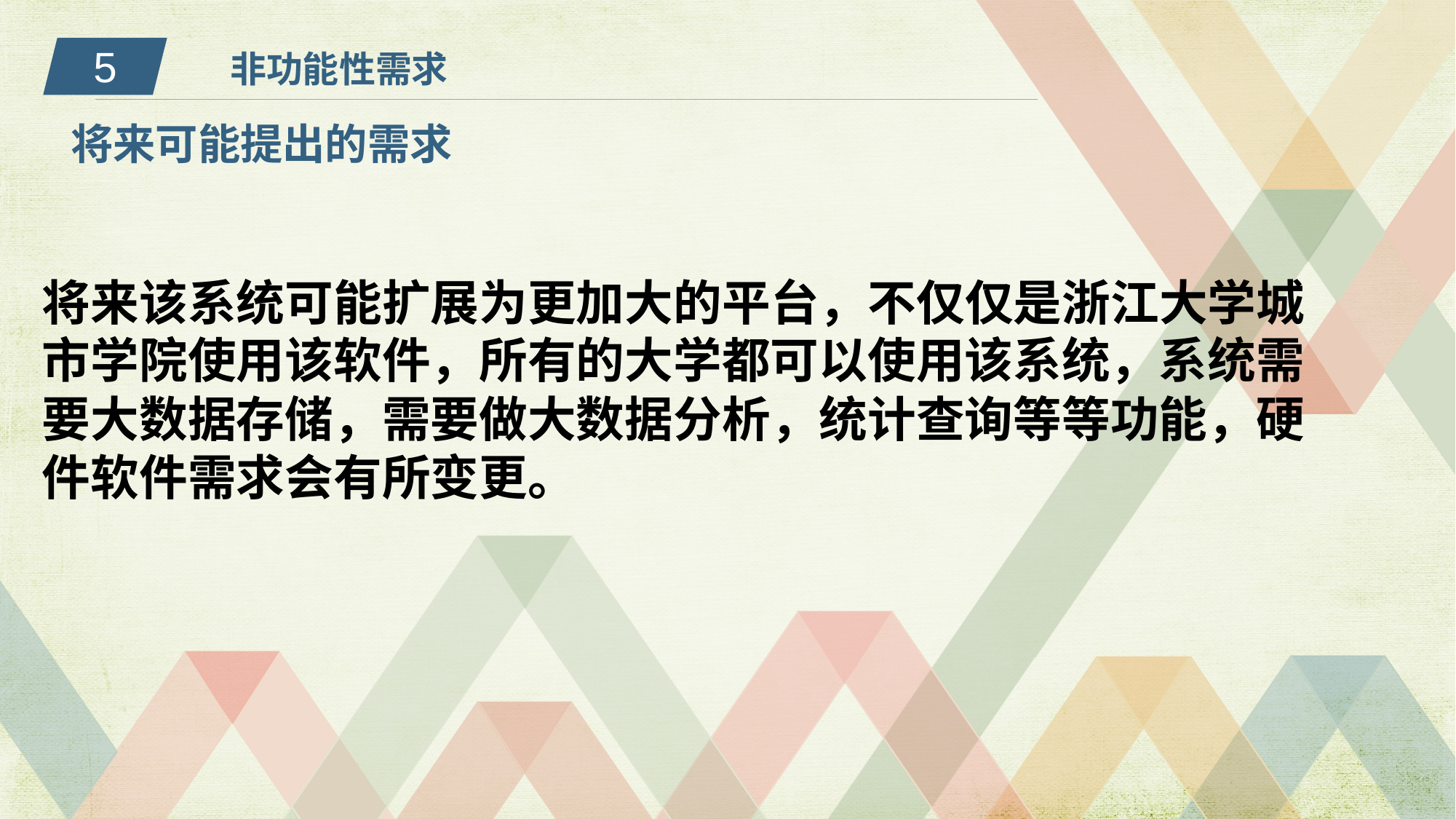

5

非功能性需求
将来可能提出的需求

将来该系统可能扩展为更加大的平台，不仅仅是浙江大学城市学院使用该软件，所有的大学都可以使用该系统，系统需要大数据存储，需要做大数据分析，统计查询等等功能，硬件软件需求会有所变更。